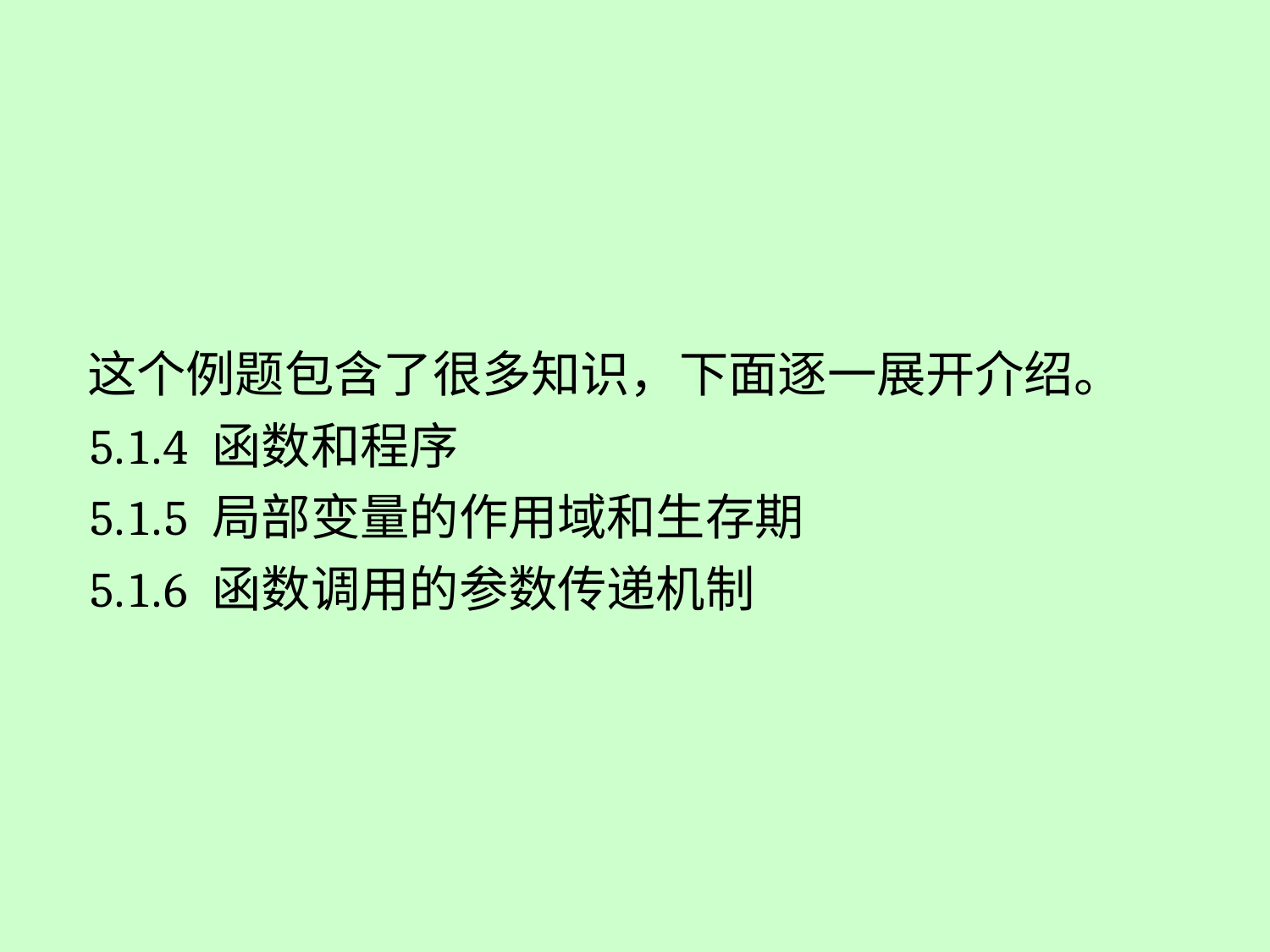

这个例题包含了很多知识，下面逐一展开介绍。
5.1.4 函数和程序
5.1.5 局部变量的作用域和生存期
5.1.6 函数调用的参数传递机制

28